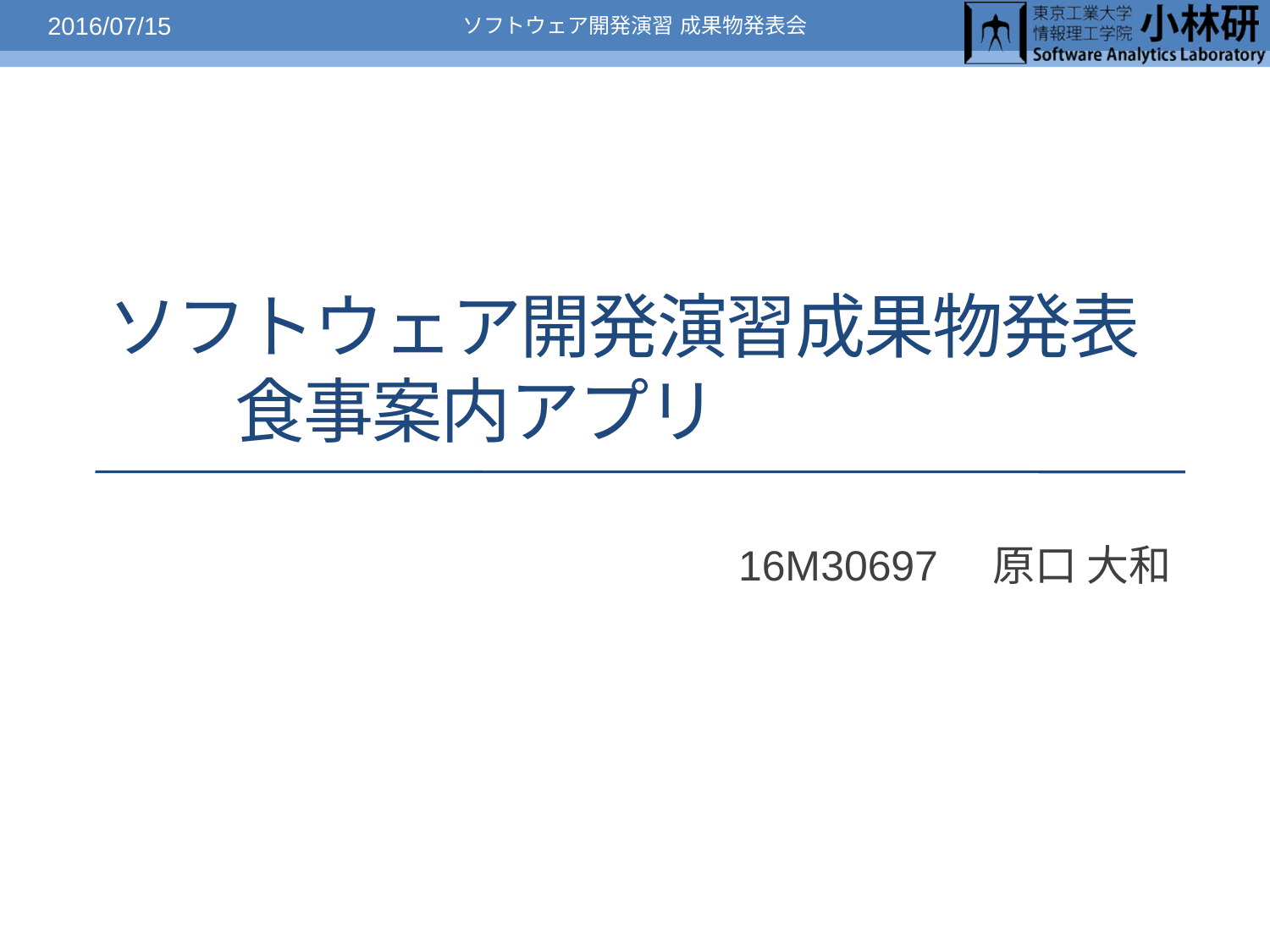

2016/07/15
ソフトウェア開発演習 成果物発表会
# ソフトウェア開発演習成果物発表 食事案内アプリ
16M30697	原口 大和